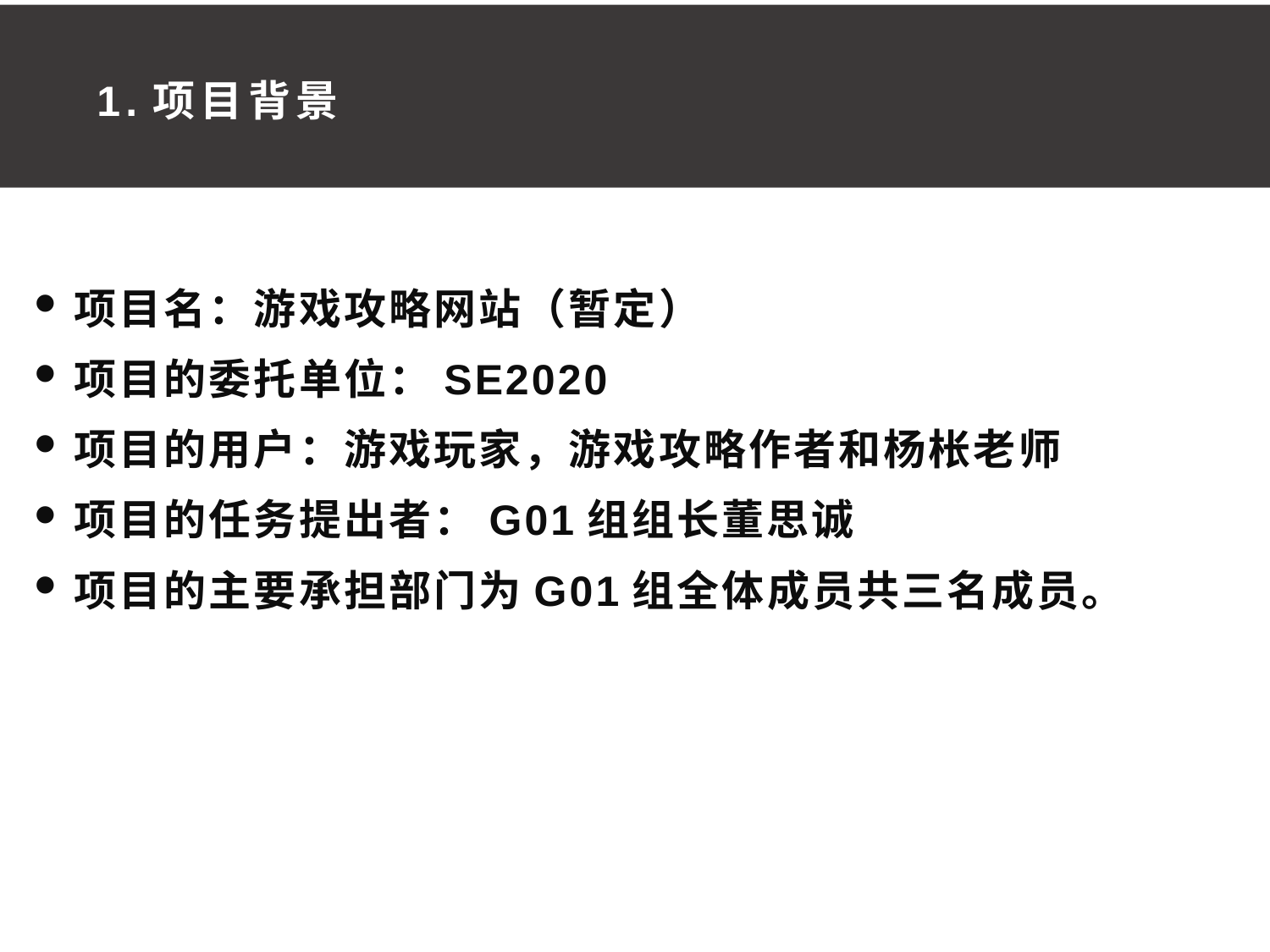

1.项目背景
项目名：游戏攻略网站（暂定）
项目的委托单位：SE2020
项目的用户：游戏玩家，游戏攻略作者和杨枨老师
项目的任务提出者：G01组组长董思诚
项目的主要承担部门为G01组全体成员共三名成员。